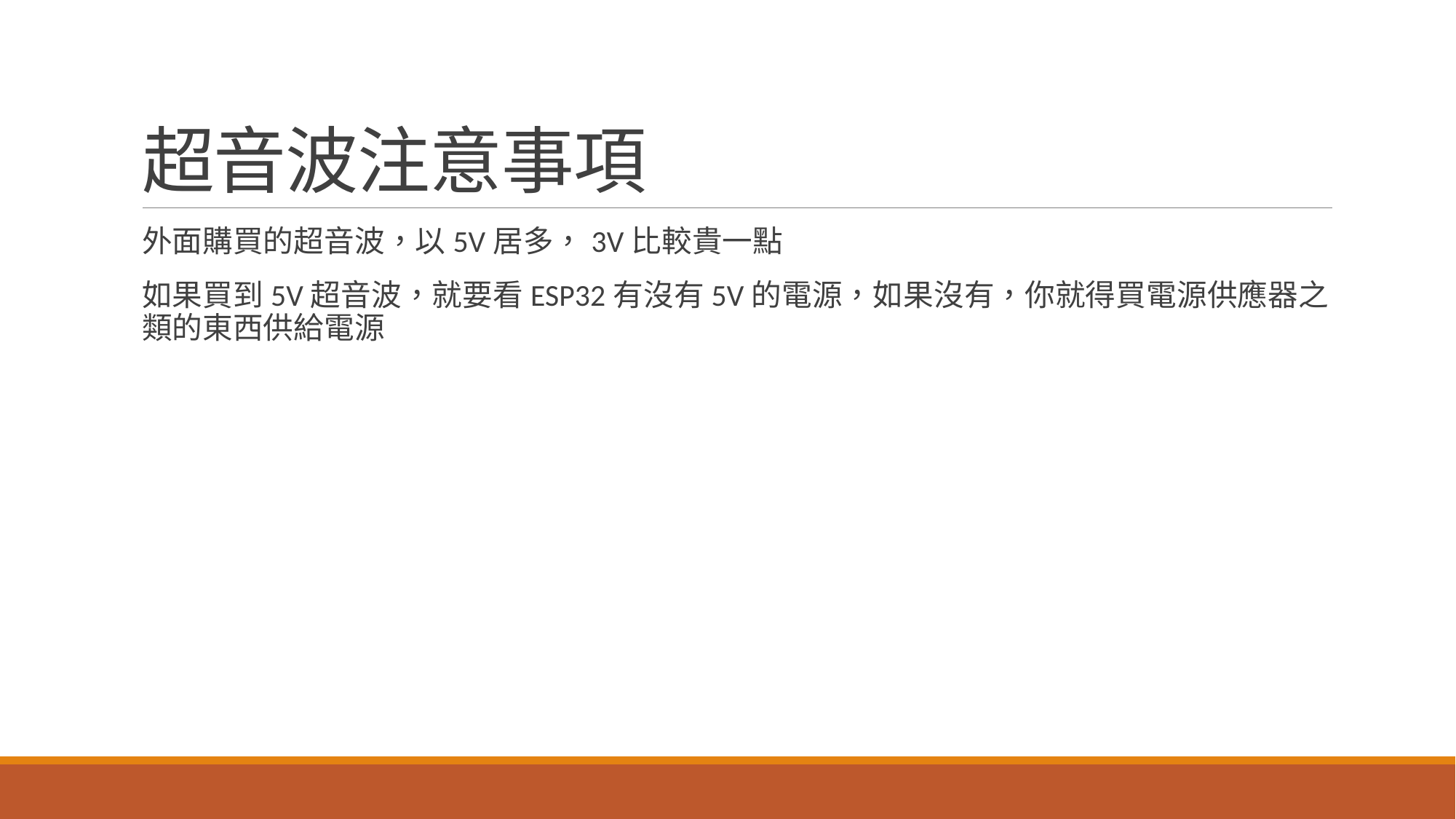

# 超音波注意事項
外面購買的超音波，以5V居多，3V比較貴一點
如果買到5V超音波，就要看ESP32有沒有5V的電源，如果沒有，你就得買電源供應器之類的東西供給電源